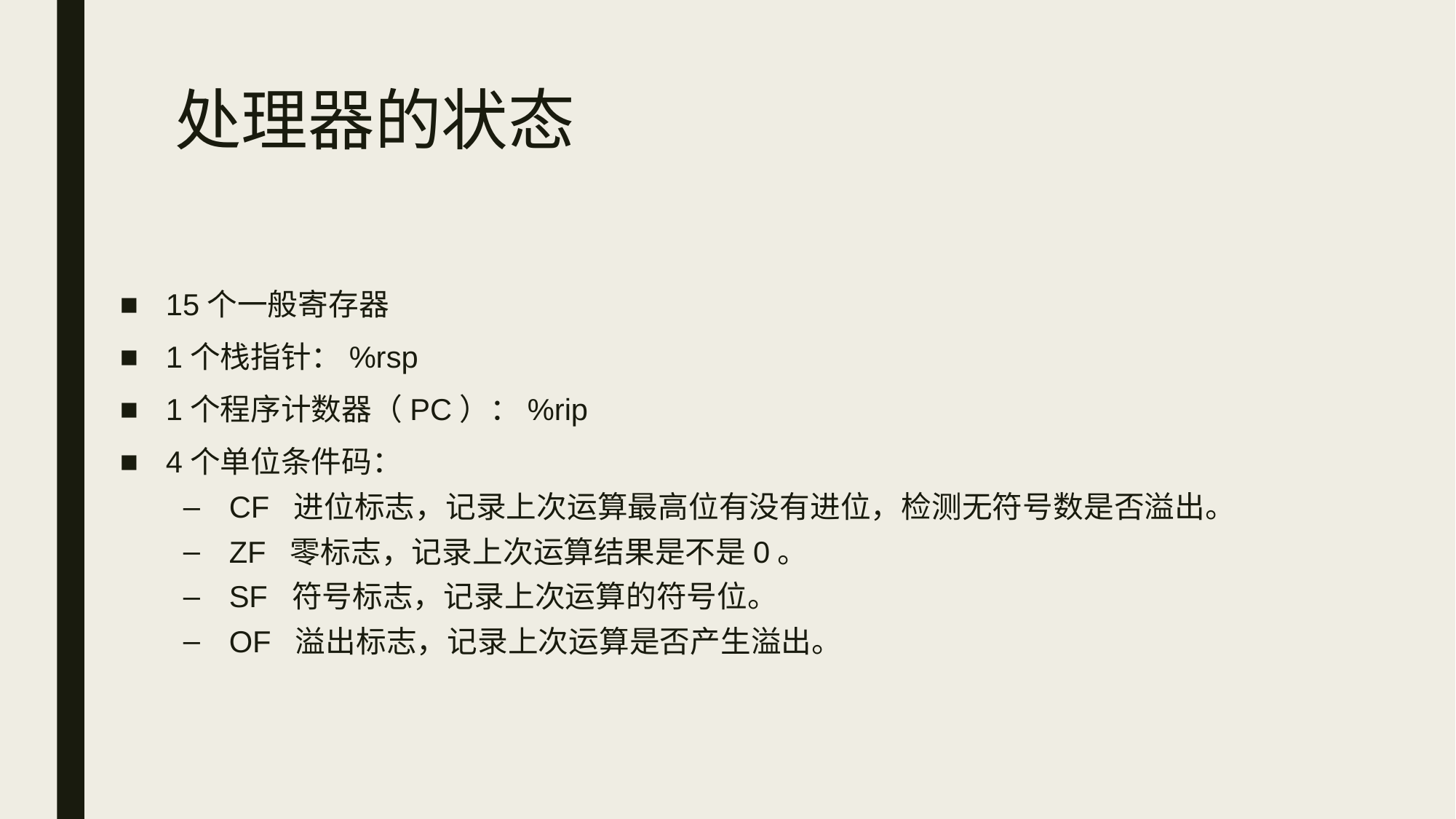

# 处理器的状态
15个一般寄存器
1个栈指针：%rsp
1个程序计数器（PC）：%rip
4个单位条件码：
CF  进位标志，记录上次运算最高位有没有进位，检测无符号数是否溢出。
ZF  零标志，记录上次运算结果是不是0。
SF  符号标志，记录上次运算的符号位。
OF  溢出标志，记录上次运算是否产生溢出。